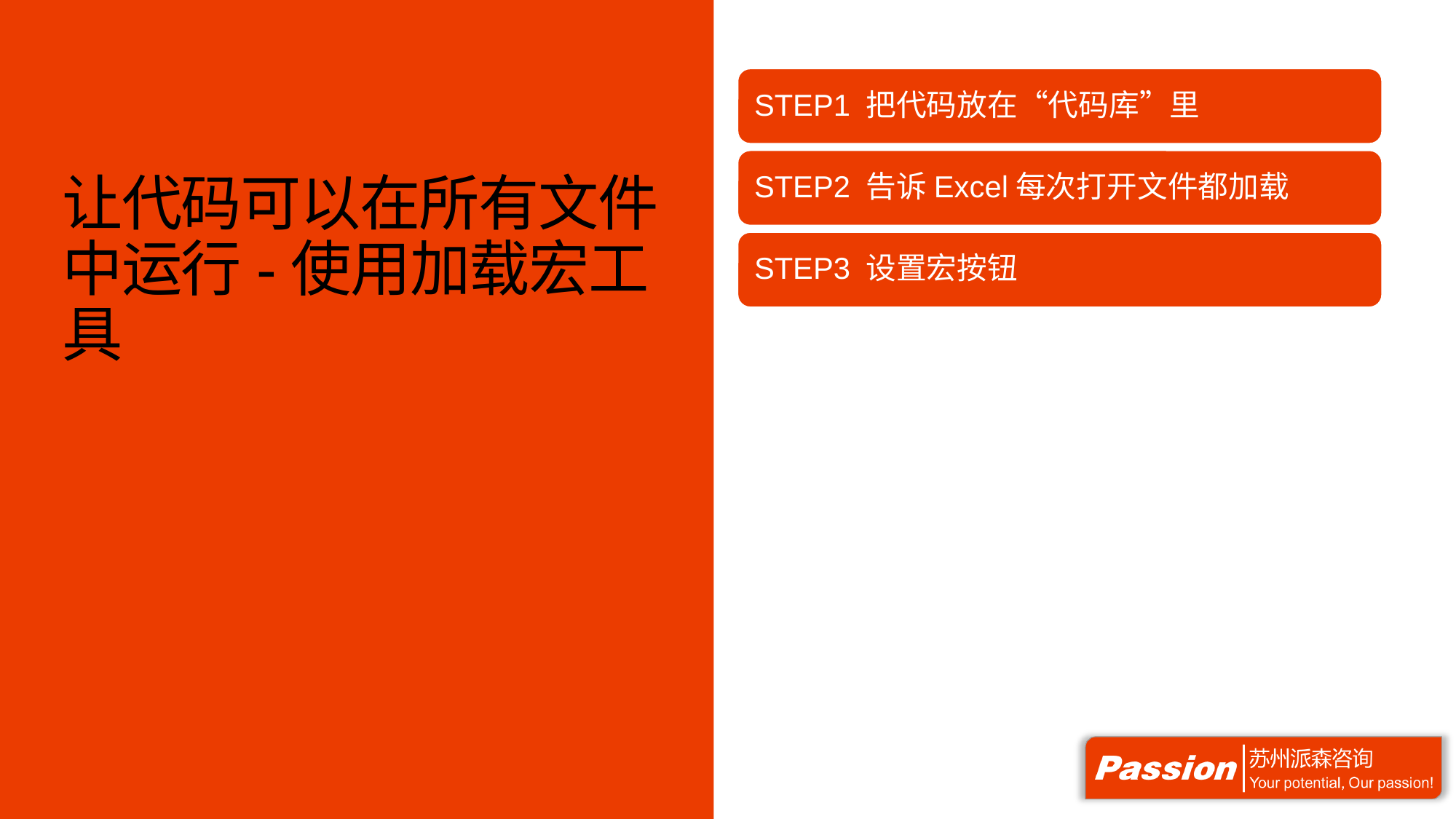

STEP1 把代码放在“代码库”里
STEP2 告诉Excel每次打开文件都加载
STEP3 设置宏按钮
让代码可以在所有文件中运行-使用加载宏工具